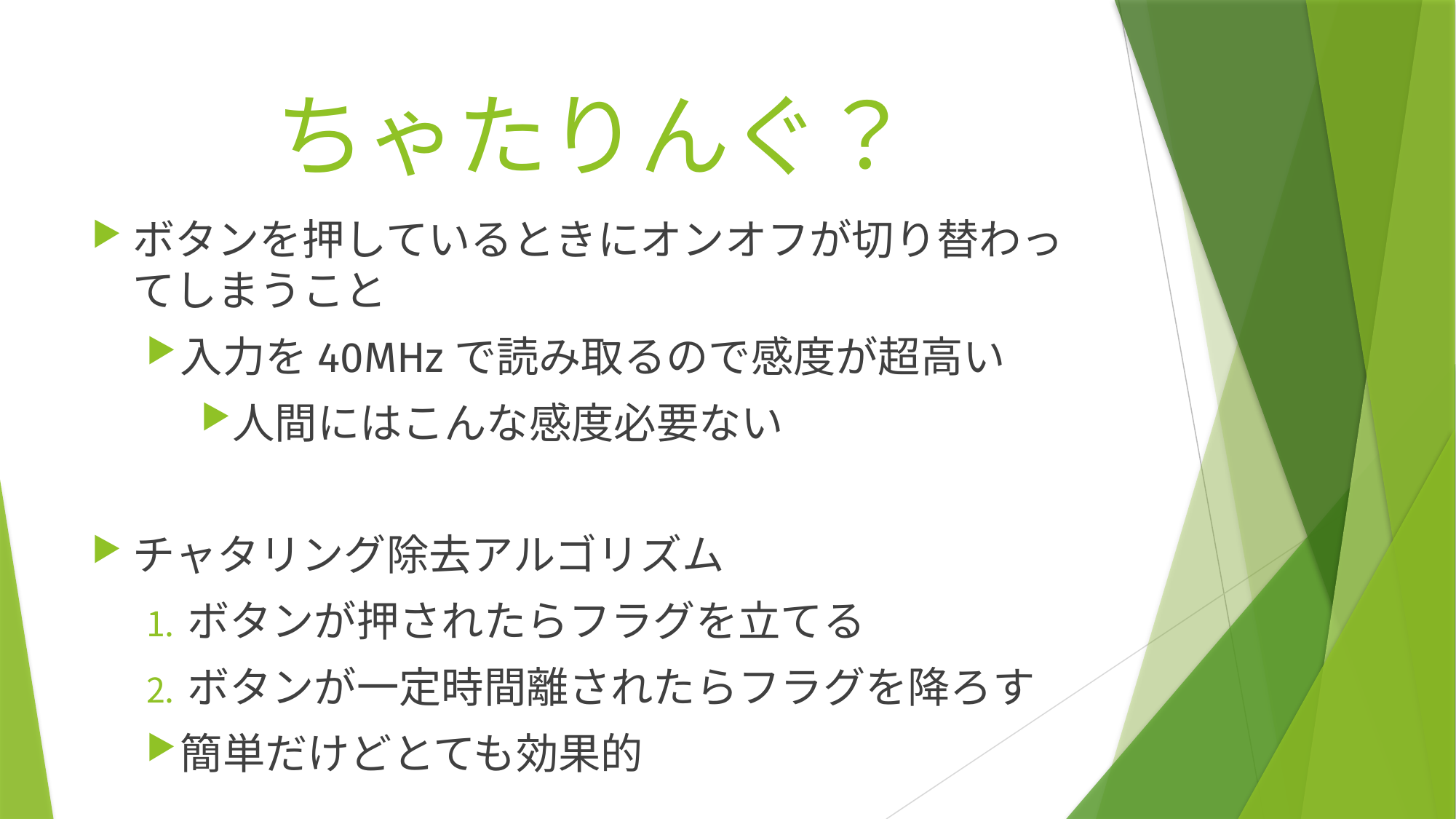

# ちゃたりんぐ？
ボタンを押しているときにオンオフが切り替わってしまうこと
入力を40MHzで読み取るので感度が超高い
人間にはこんな感度必要ない

チャタリング除去アルゴリズム
ボタンが押されたらフラグを立てる
ボタンが一定時間離されたらフラグを降ろす
簡単だけどとても効果的